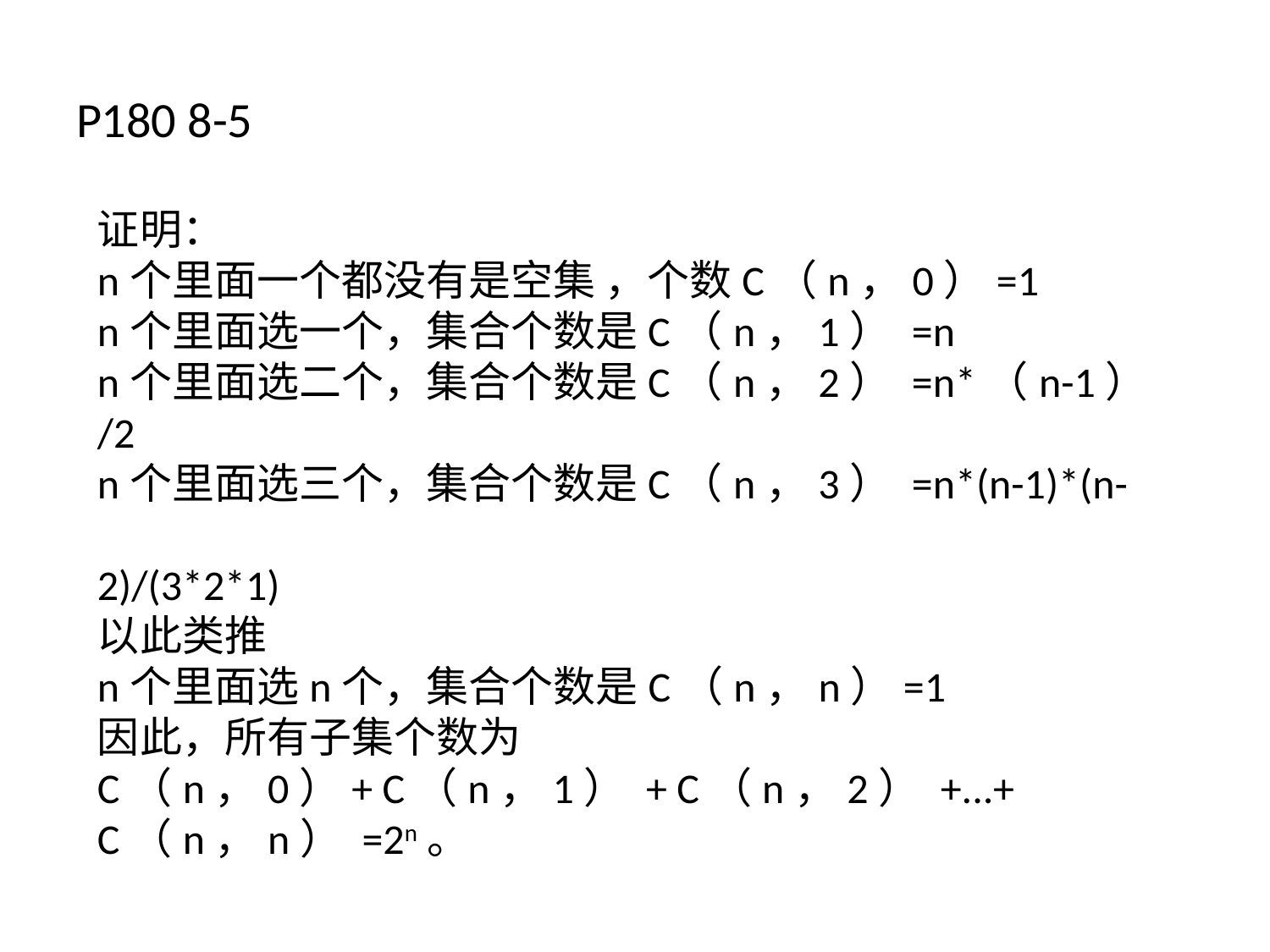

# P180 8-5
证明：
n个里面一个都没有是空集 ，个数C（n，0）=1
n个里面选一个，集合个数是C（n，1） =n
n个里面选二个，集合个数是C（n，2） =n*（n-1）/2
n个里面选三个，集合个数是C（n，3） =n*(n-1)*(n-							2)/(3*2*1)
以此类推
n个里面选n个，集合个数是C（n，n）=1
因此，所有子集个数为
C（n，0）+ C（n，1） + C（n，2） +...+ C（n，n） =2n。